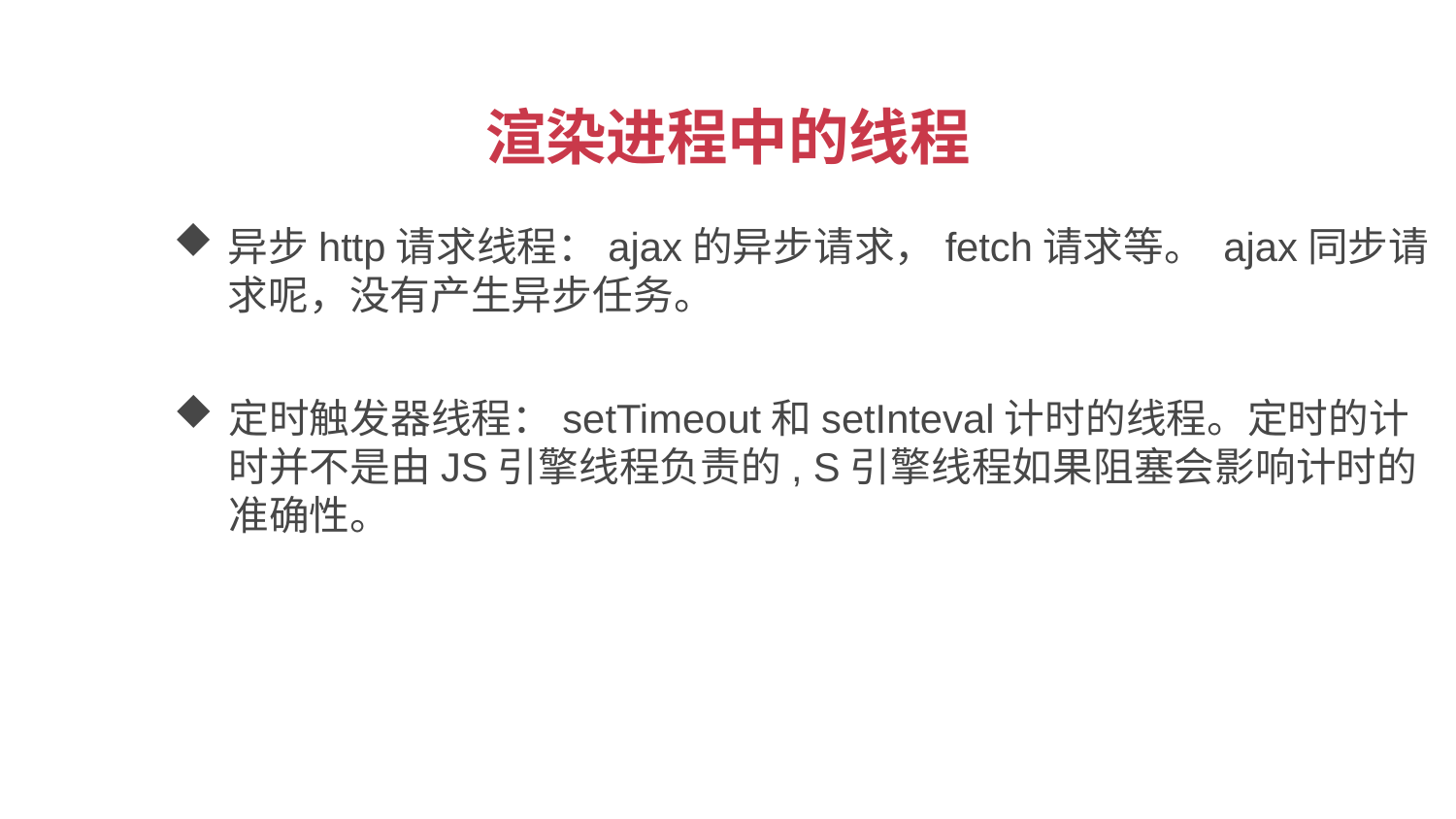

渲染进程中的线程
异步http请求线程：ajax的异步请求，fetch请求等。 ajax同步请求呢，没有产生异步任务。
定时触发器线程：setTimeout和setInteval计时的线程。定时的计时并不是由JS引擎线程负责的, S引擎线程如果阻塞会影响计时的准确性。